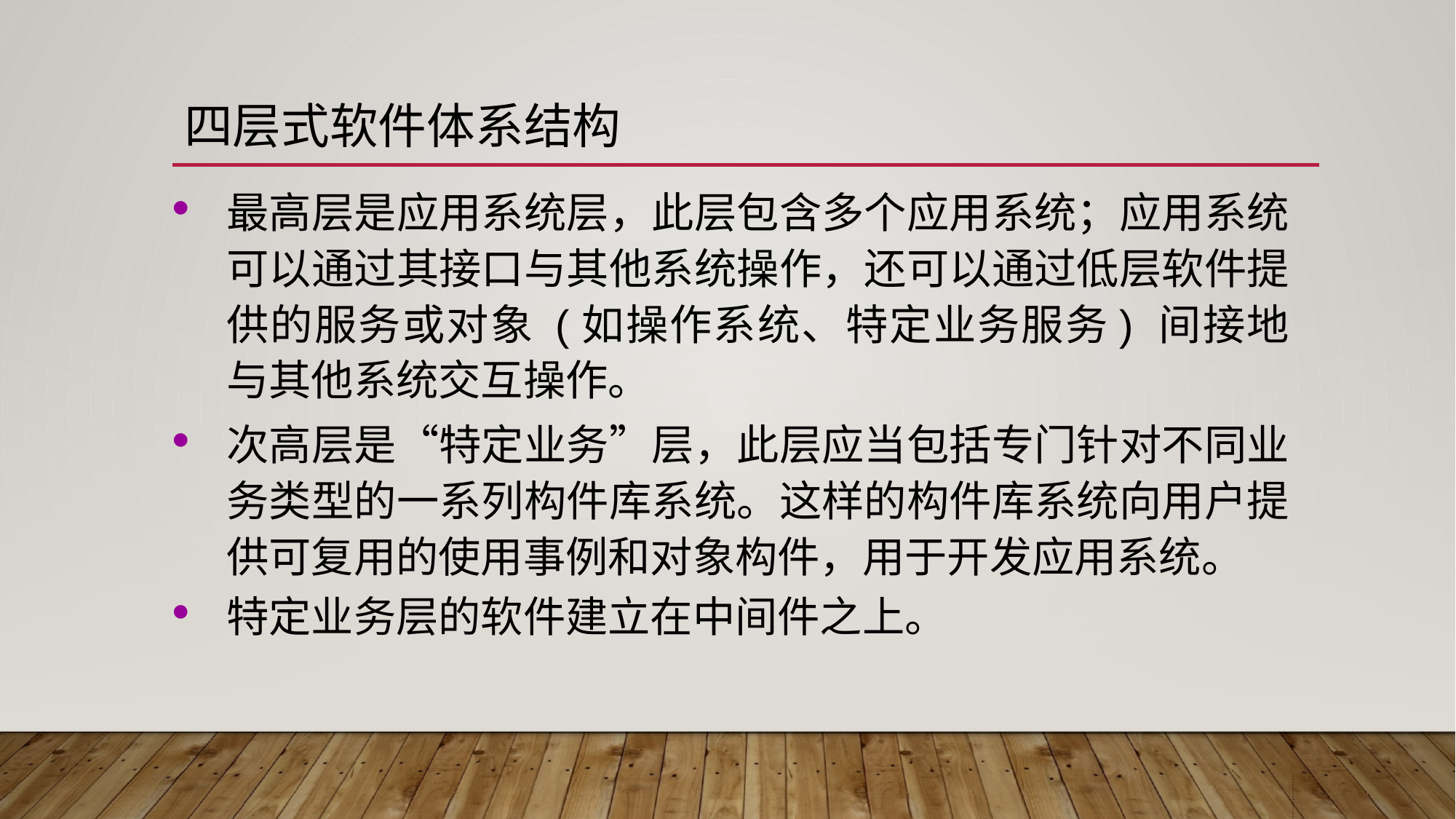

# 四层式软件体系结构
最高层是应用系统层，此层包含多个应用系统；应用系统可以通过其接口与其他系统操作，还可以通过低层软件提供的服务或对象 (如操作系统、特定业务服务) 间接地与其他系统交互操作。
次高层是“特定业务”层，此层应当包括专门针对不同业务类型的一系列构件库系统。这样的构件库系统向用户提供可复用的使用事例和对象构件，用于开发应用系统。
特定业务层的软件建立在中间件之上。

松促潘股肿镀濒荫索放碍况芦施噬鹤星鸣稀咐哄落廷橇方迁寓哉背渡袭我软件体系结构软件体系结构